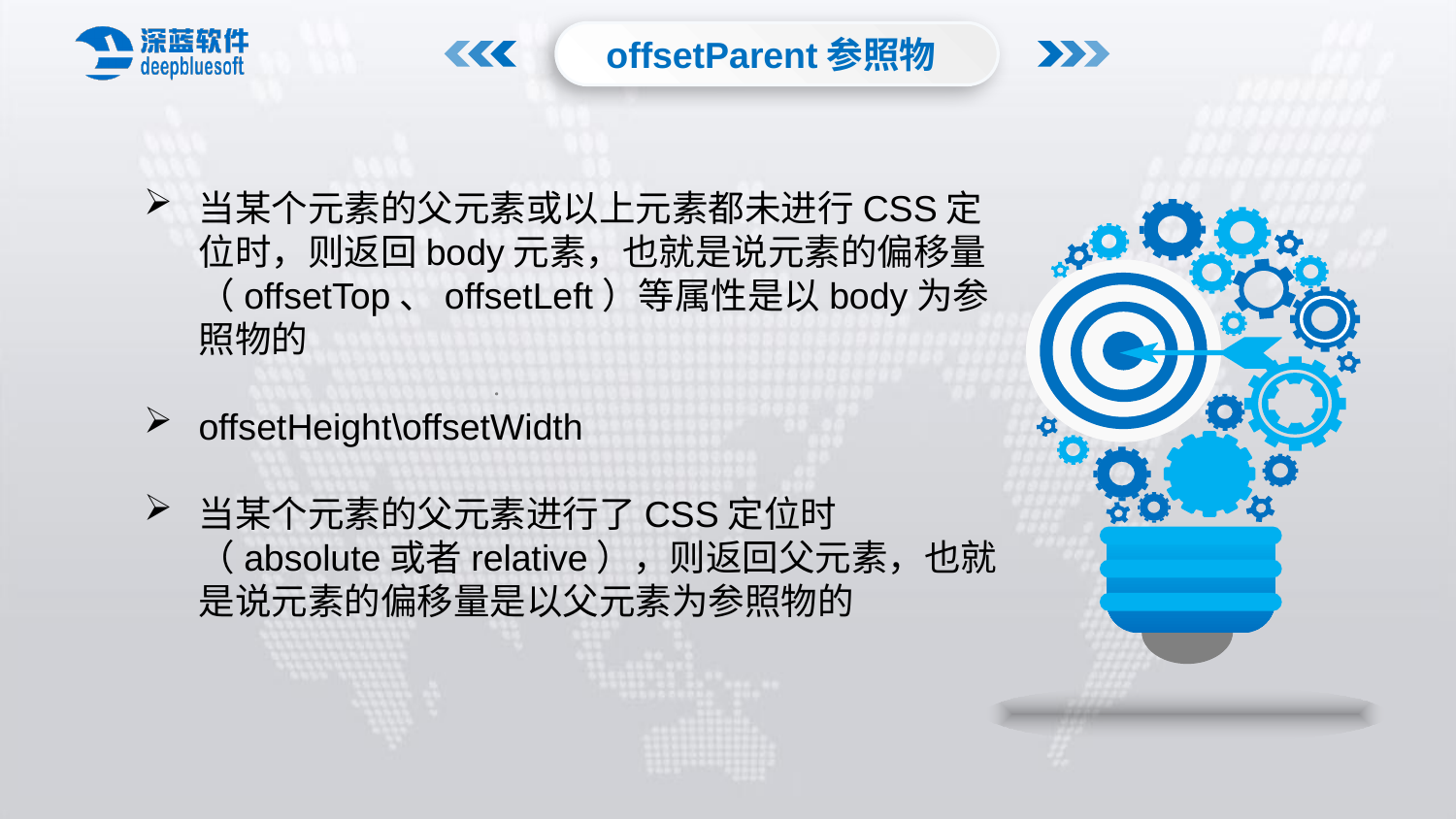

offsetParent参照物

当某个元素的父元素或以上元素都未进行CSS定位时，则返回body元素，也就是说元素的偏移量（offsetTop、offsetLeft）等属性是以body为参照物的

offsetHeight\offsetWidth

当某个元素的父元素进行了CSS定位时（absolute或者relative），则返回父元素，也就是说元素的偏移量是以父元素为参照物的